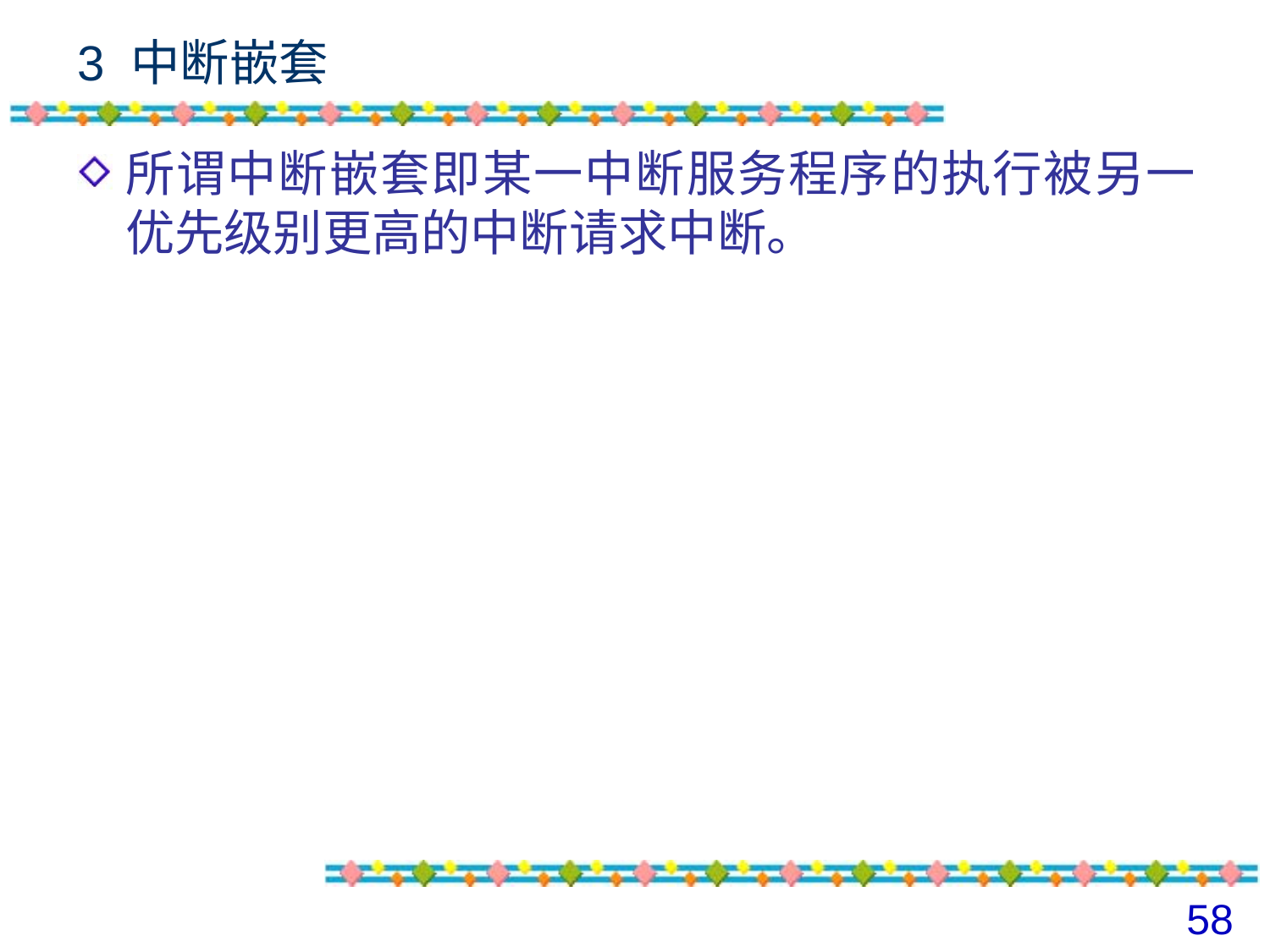

# 3 中断嵌套
所谓中断嵌套即某一中断服务程序的执行被另一优先级别更高的中断请求中断。